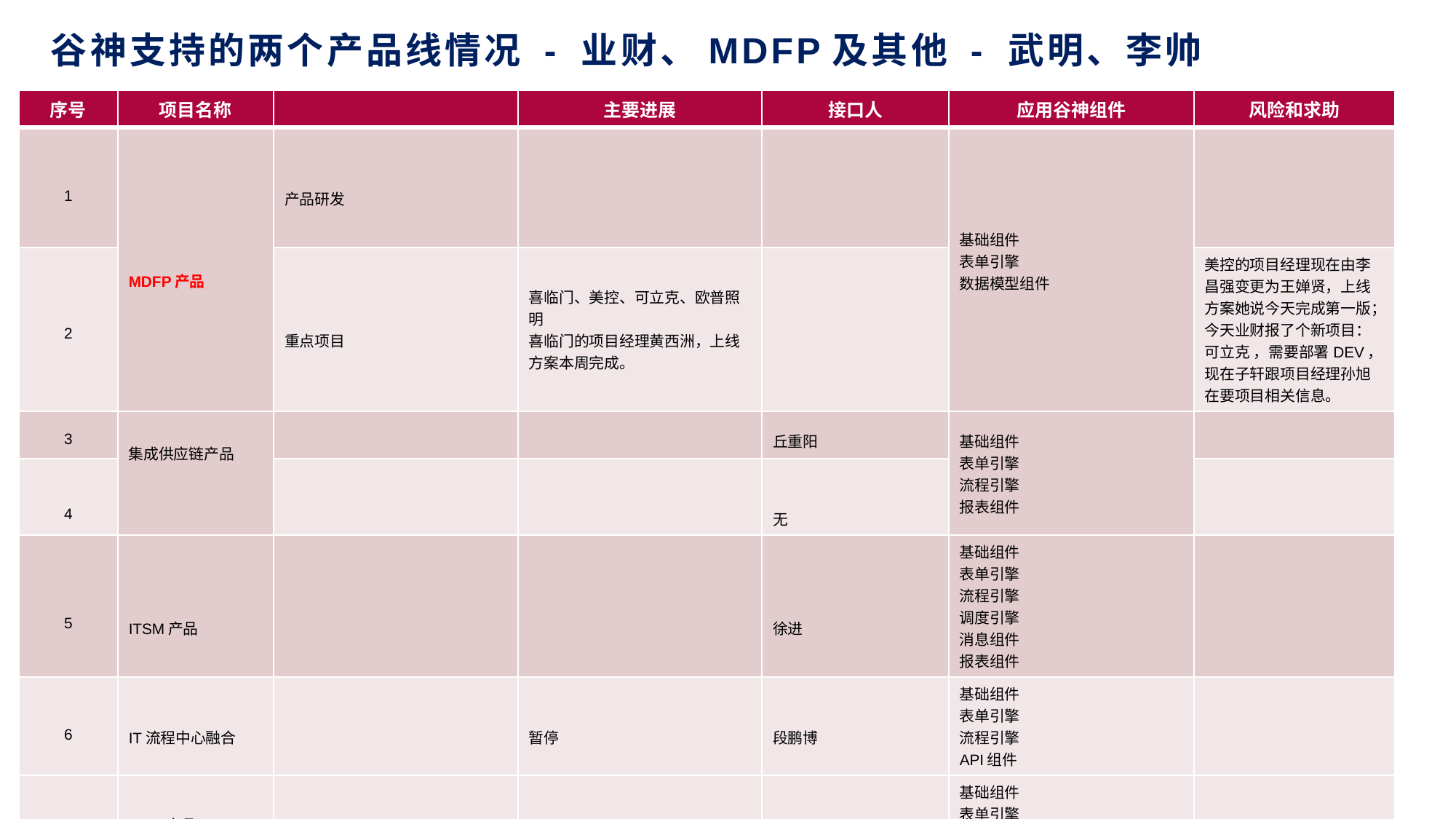

# 谷神支持的两个产品线情况 - 业财、MDFP及其他 - 武明、李帅
| 序号 | 项目名称 |  | 主要进展 | 接口人 | 应用谷神组件 | 风险和求助 |
| --- | --- | --- | --- | --- | --- | --- |
| 1 | MDFP产品 | 产品研发 |  |  | 基础组件 表单引擎 数据模型组件 |  |
| 2 |  | 重点项目 | 喜临门、美控、可立克、欧普照明 喜临门的项目经理黄西洲，上线方案本周完成。 |  |  | 美控的项目经理现在由李昌强变更为王婵贤，上线方案她说今天完成第一版； 今天业财报了个新项目：可立克 ，需要部署DEV，现在子轩跟项目经理孙旭在要项目相关信息。 |
| 3 | 集成供应链产品 |  |  | 丘重阳 | 基础组件 表单引擎 流程引擎 报表组件 |  |
| 4 |  |  |  | 无 |  |  |
| 5 | ITSM产品 |  |  | 徐进 | 基础组件 表单引擎 流程引擎 调度引擎 消息组件 报表组件 |  |
| 6 | IT流程中心融合 |  | 暂停 | 段鹏博 | 基础组件 表单引擎 流程引擎 API组件 |  |
|  | HCM产品 |  |  |  | 基础组件 表单引擎 API组件 |  |
|  | QMS产品 |  |  |  |  |  |